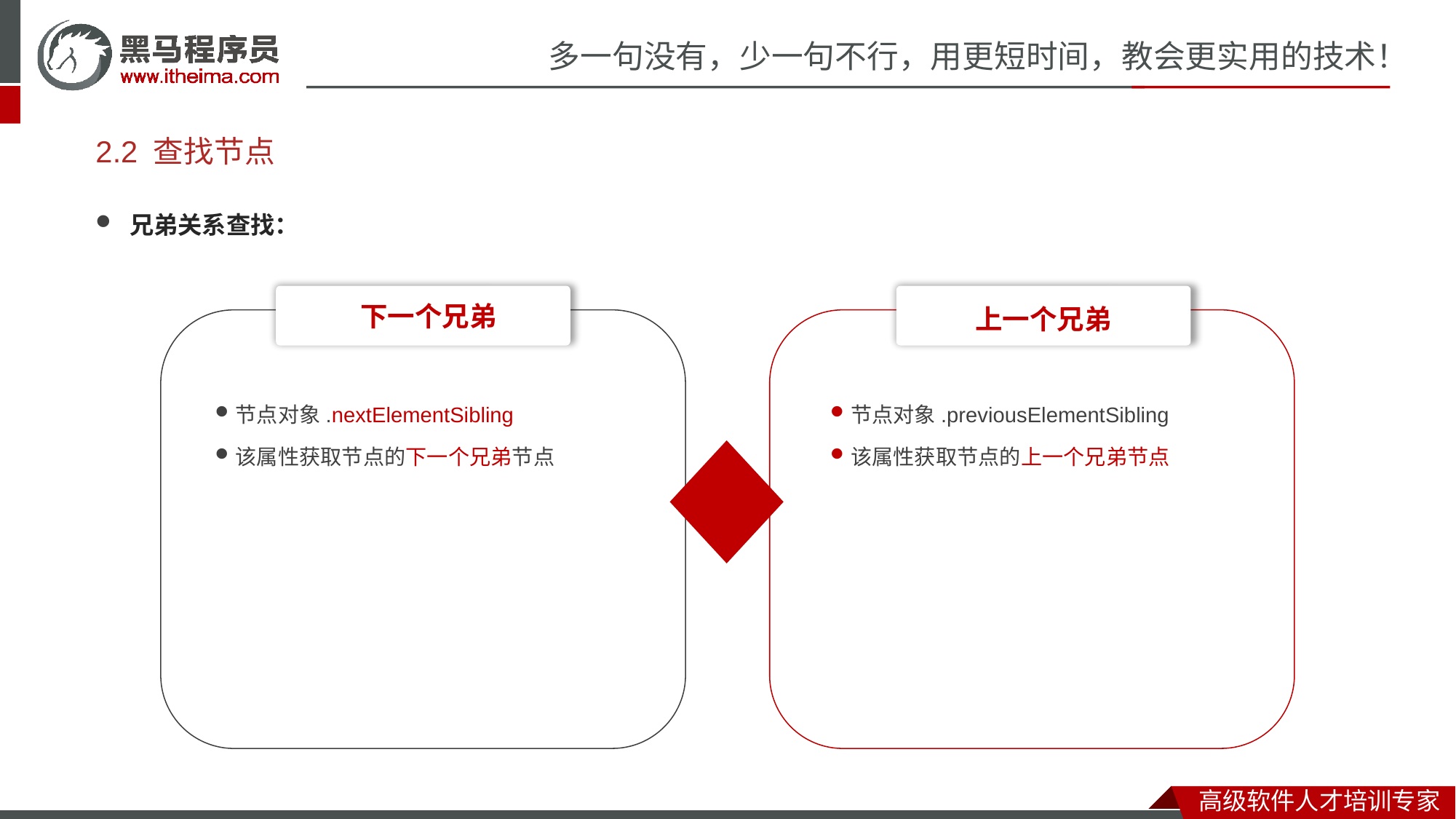

# 2.2 查找节点
兄弟关系查找：

下一个兄弟
上一个兄弟
节点对象.previousElementSibling
该属性获取节点的上一个兄弟节点
节点对象.nextElementSibling
该属性获取节点的下一个兄弟节点